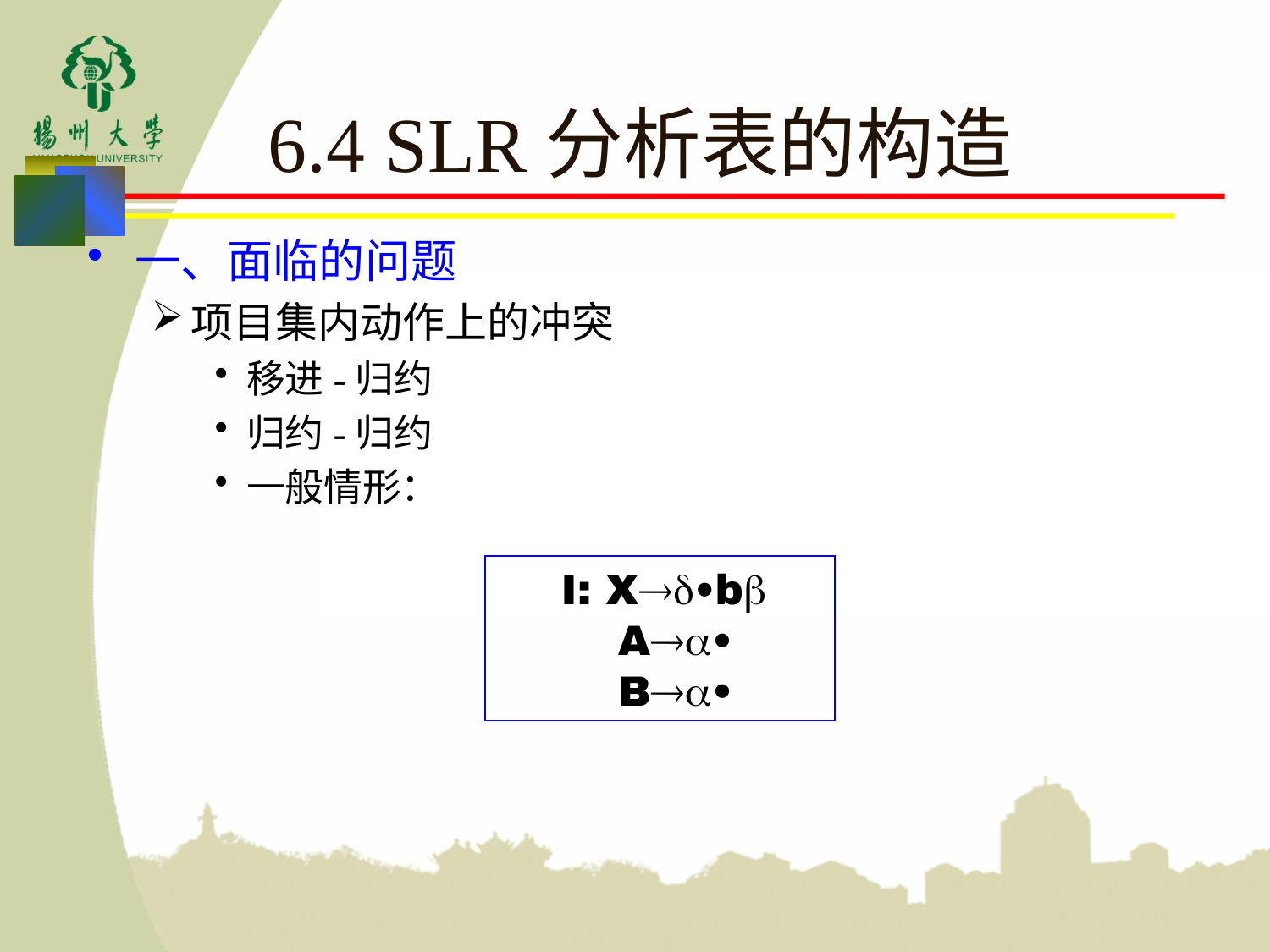

# 6.4 SLR分析表的构造
一、面临的问题
项目集内动作上的冲突
移进-归约
归约-归约
一般情形：
I: X→δ•bβ
    A→α•
    B→α•

65